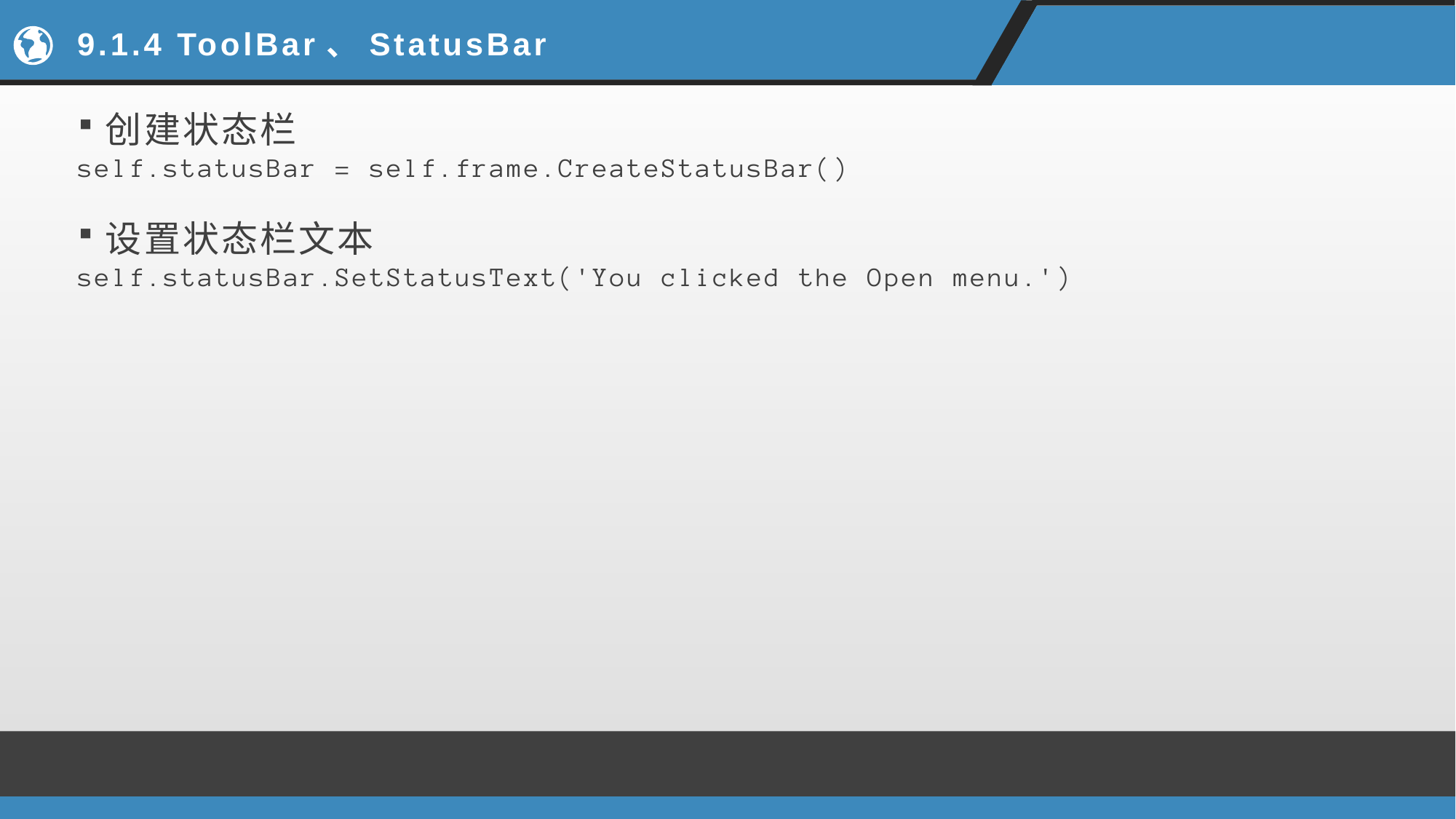

# 9.1.4 ToolBar、StatusBar

创建状态栏
self.statusBar = self.frame.CreateStatusBar()

设置状态栏文本
self.statusBar.SetStatusText('You clicked the Open menu.')